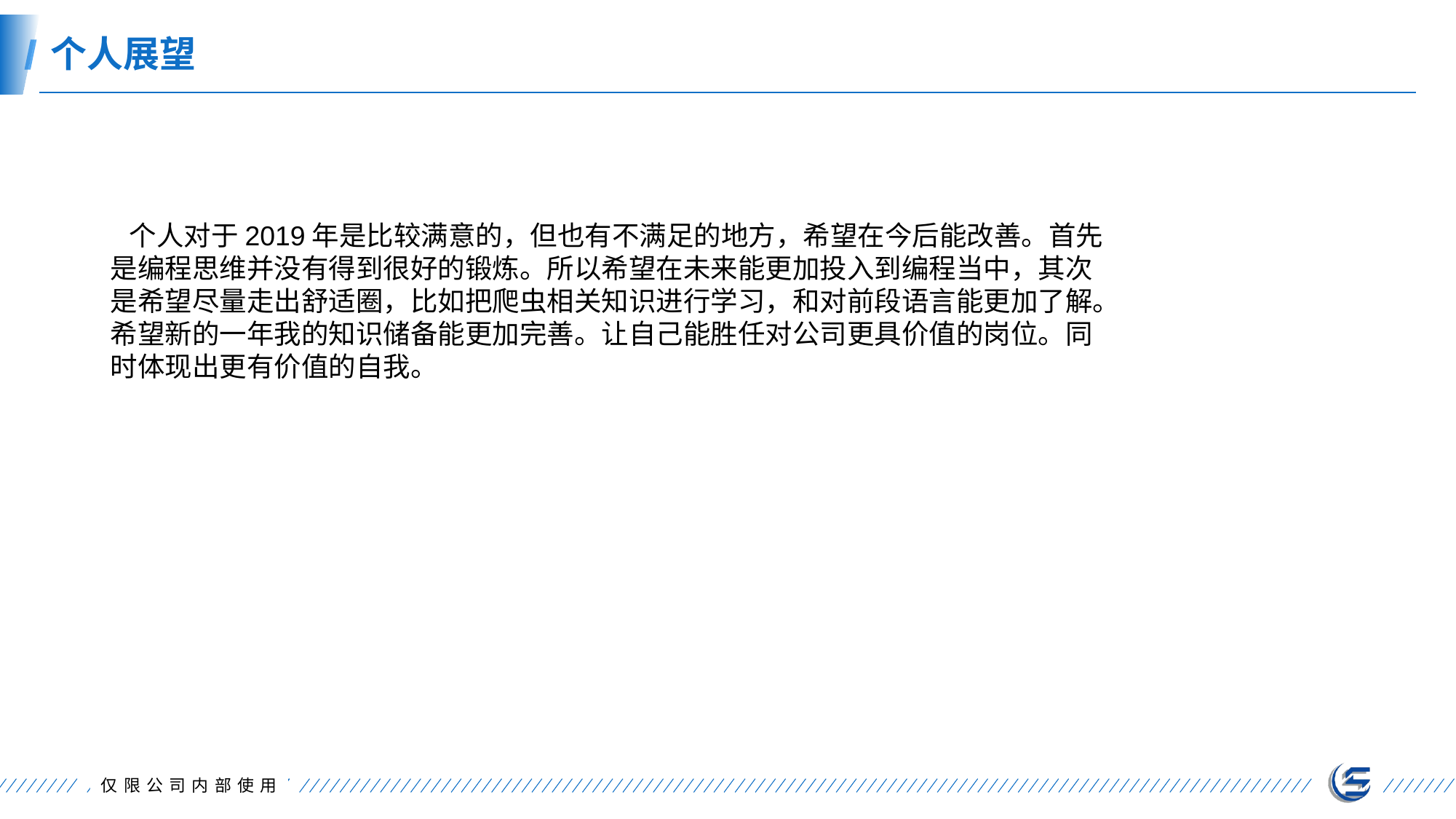

个人展望
  个人对于2019年是比较满意的，但也有不满足的地方，希望在今后能改善。首先是编程思维并没有得到很好的锻炼。所以希望在未来能更加投入到编程当中，其次是希望尽量走出舒适圈，比如把爬虫相关知识进行学习，和对前段语言能更加了解。希望新的一年我的知识储备能更加完善。让自己能胜任对公司更具价值的岗位。同时体现出更有价值的自我。